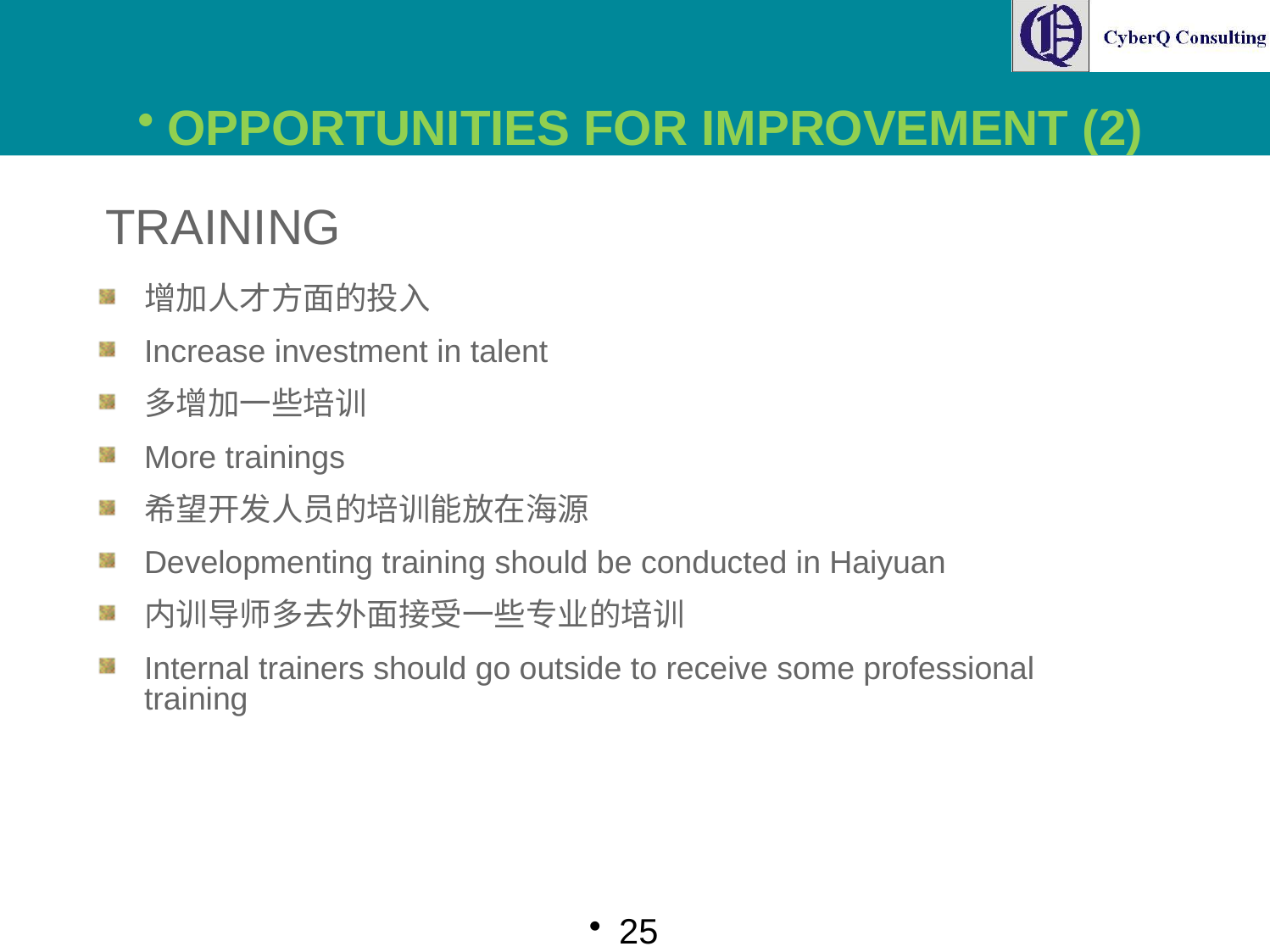

OPPORTUNITIES FOR IMPROVEMENT (2)
 TRAINING
增加人才方面的投入
Increase investment in talent
多增加一些培训
More trainings
希望开发人员的培训能放在海源
Developmenting training should be conducted in Haiyuan
内训导师多去外面接受一些专业的培训
Internal trainers should go outside to receive some professional training

25